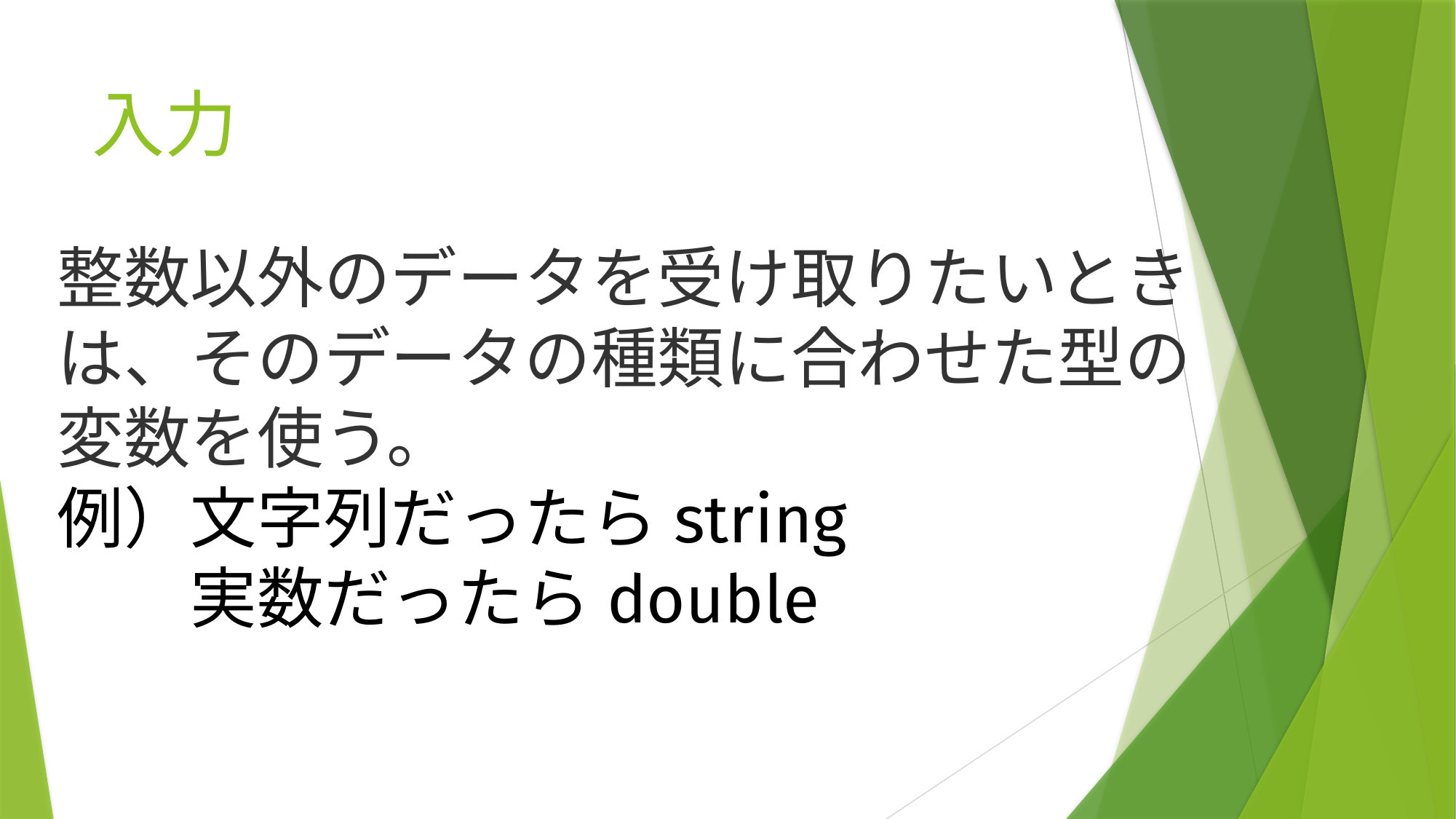

# 入力
整数以外のデータを受け取りたいときは、そのデータの種類に合わせた型の変数を使う。
例）文字列だったらstring
　　実数だったらdouble